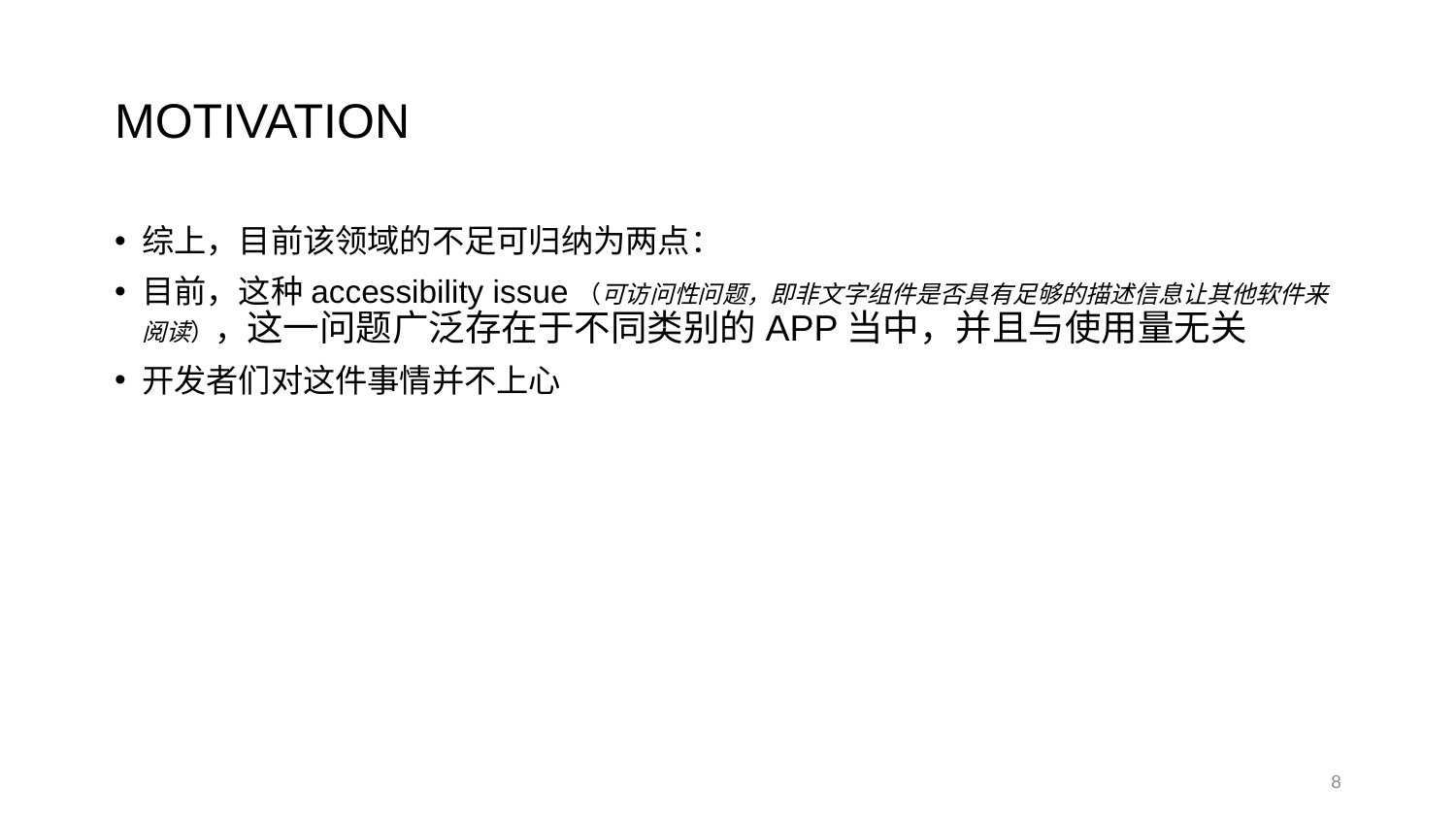

# MOTIVATION
综上，目前该领域的不足可归纳为两点：
目前，这种accessibility issue（可访问性问题，即非文字组件是否具有足够的描述信息让其他软件来阅读），这一问题广泛存在于不同类别的APP当中，并且与使用量无关
开发者们对这件事情并不上心

8